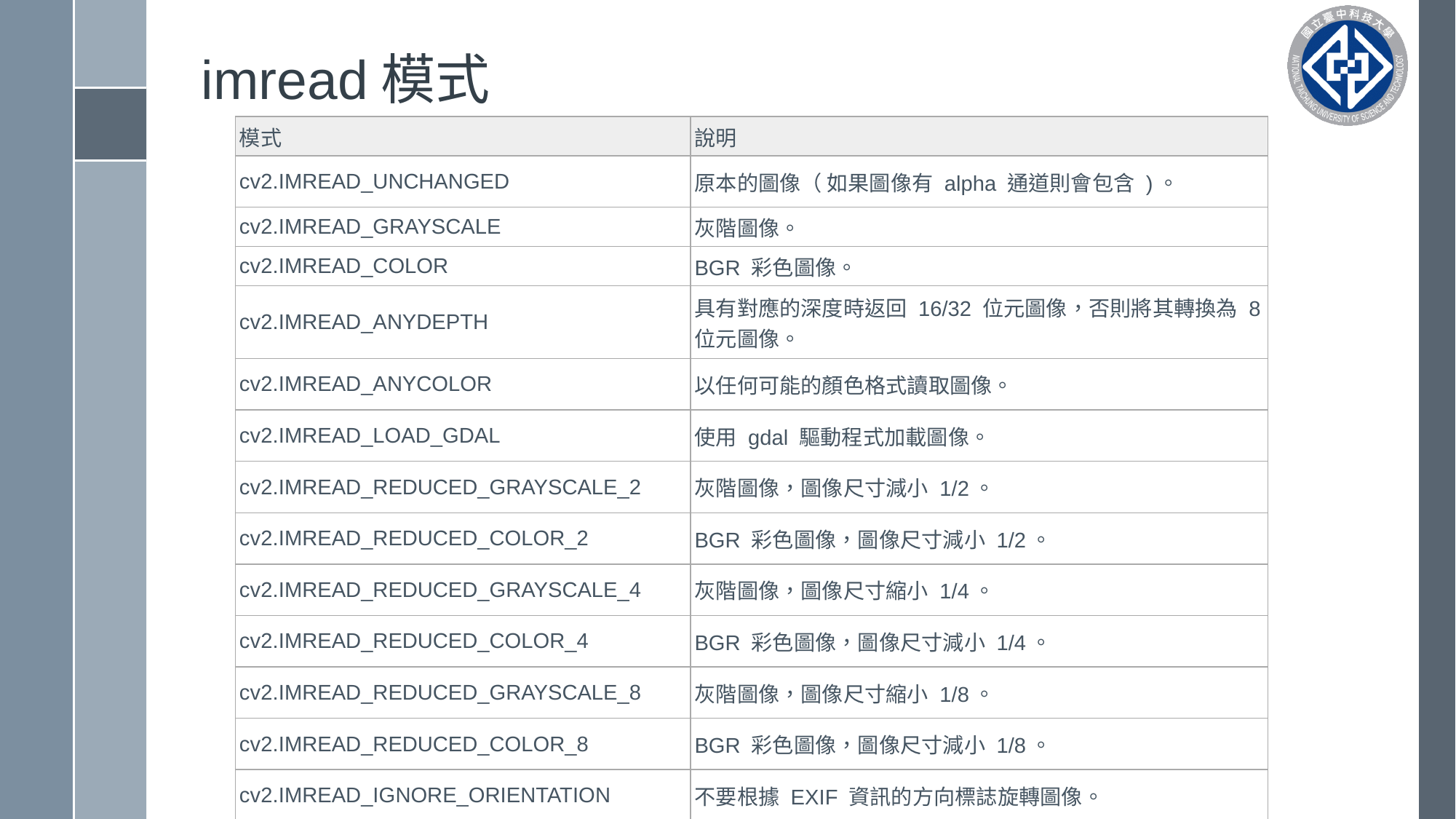

# imread模式
| 模式 | 說明 |
| --- | --- |
| cv2.IMREAD\_UNCHANGED | 原本的圖像（ 如果圖像有 alpha 通道則會包含 )。 |
| cv2.IMREAD\_GRAYSCALE | 灰階圖像。 |
| cv2.IMREAD\_COLOR | BGR 彩色圖像。 |
| cv2.IMREAD\_ANYDEPTH | 具有對應的深度時返回 16/32 位元圖像，否則將其轉換為 8 位元圖像。 |
| cv2.IMREAD\_ANYCOLOR | 以任何可能的顏色格式讀取圖像。 |
| cv2.IMREAD\_LOAD\_GDAL | 使用 gdal 驅動程式加載圖像。 |
| cv2.IMREAD\_REDUCED\_GRAYSCALE\_2 | 灰階圖像，圖像尺寸減小 1/2。 |
| cv2.IMREAD\_REDUCED\_COLOR\_2 | BGR 彩色圖像，圖像尺寸減小 1/2。 |
| cv2.IMREAD\_REDUCED\_GRAYSCALE\_4 | 灰階圖像，圖像尺寸縮小 1/4。 |
| cv2.IMREAD\_REDUCED\_COLOR\_4 | BGR 彩色圖像，圖像尺寸減小 1/4。 |
| cv2.IMREAD\_REDUCED\_GRAYSCALE\_8 | 灰階圖像，圖像尺寸縮小 1/8。 |
| cv2.IMREAD\_REDUCED\_COLOR\_8 | BGR 彩色圖像，圖像尺寸減小 1/8。 |
| cv2.IMREAD\_IGNORE\_ORIENTATION | 不要根據 EXIF 資訊的方向標誌旋轉圖像。 |